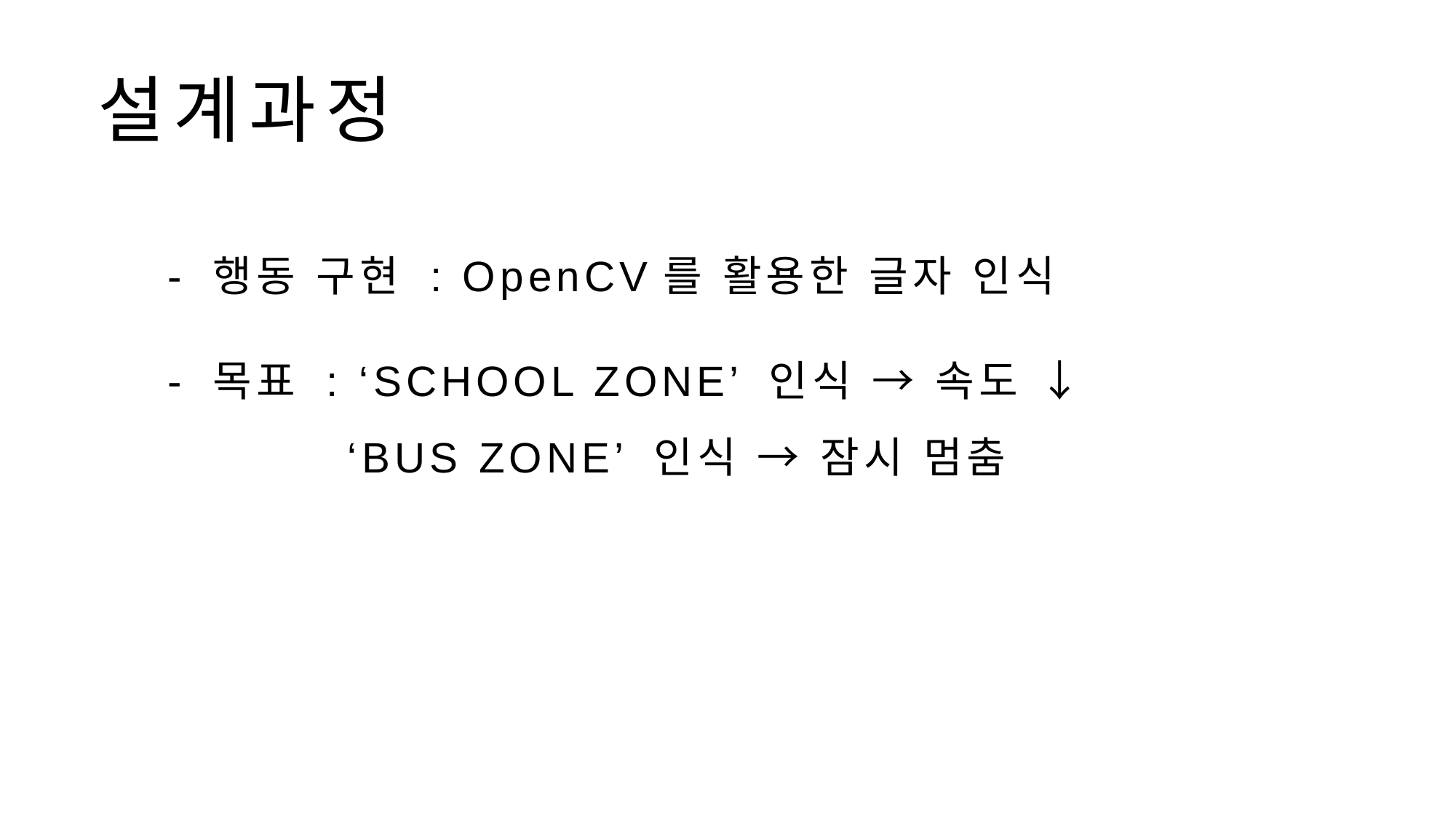

설계과정
- 행동 구현 : OpenCV를 활용한 글자 인식

- 목표 : ‘SCHOOL ZONE’ 인식 → 속도 ↓
           ‘BUS ZONE’ 인식 → 잠시 멈춤